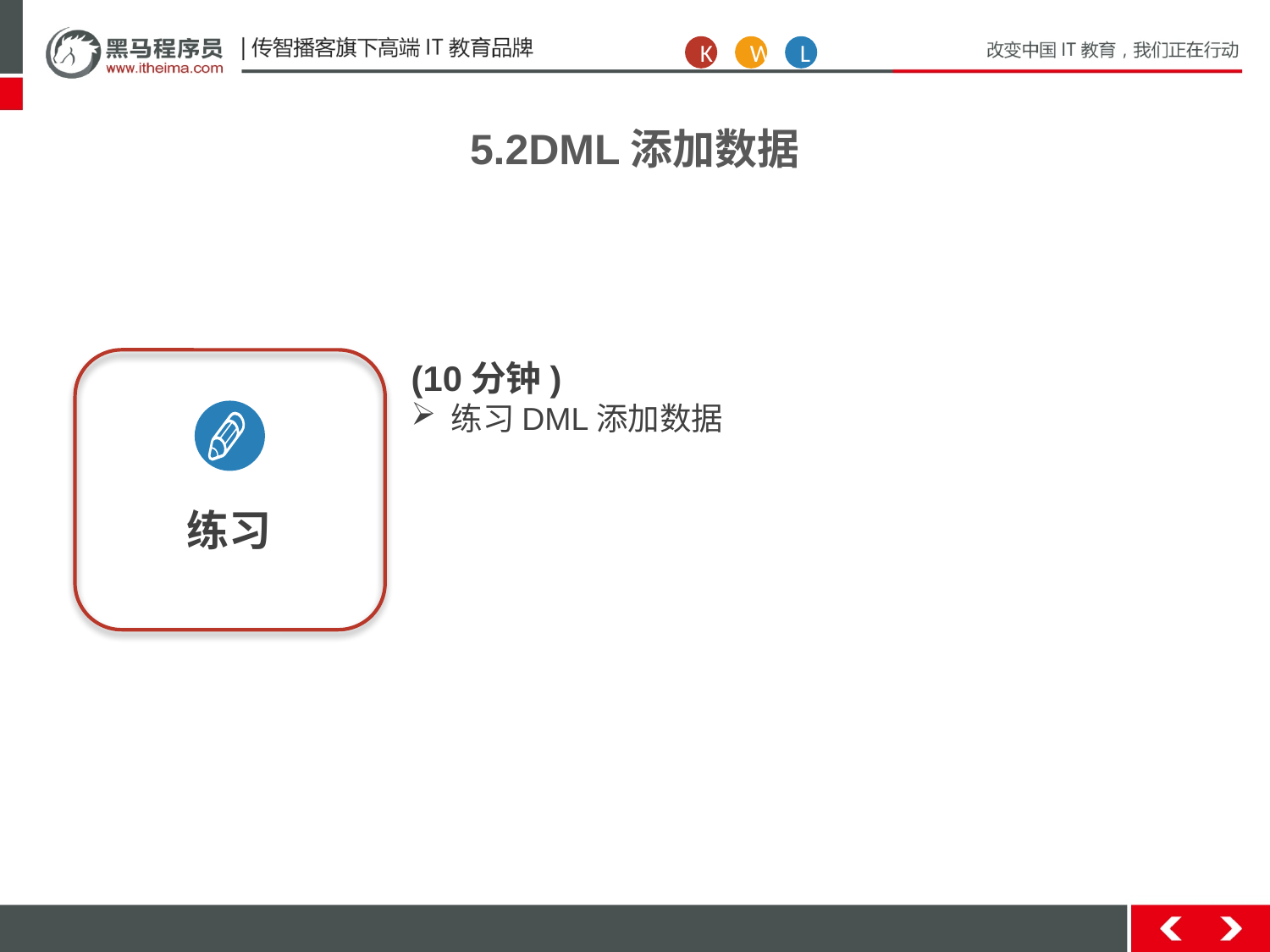

K
W
L
5.2DML添加数据

练习
(10分钟)
练习DML添加数据